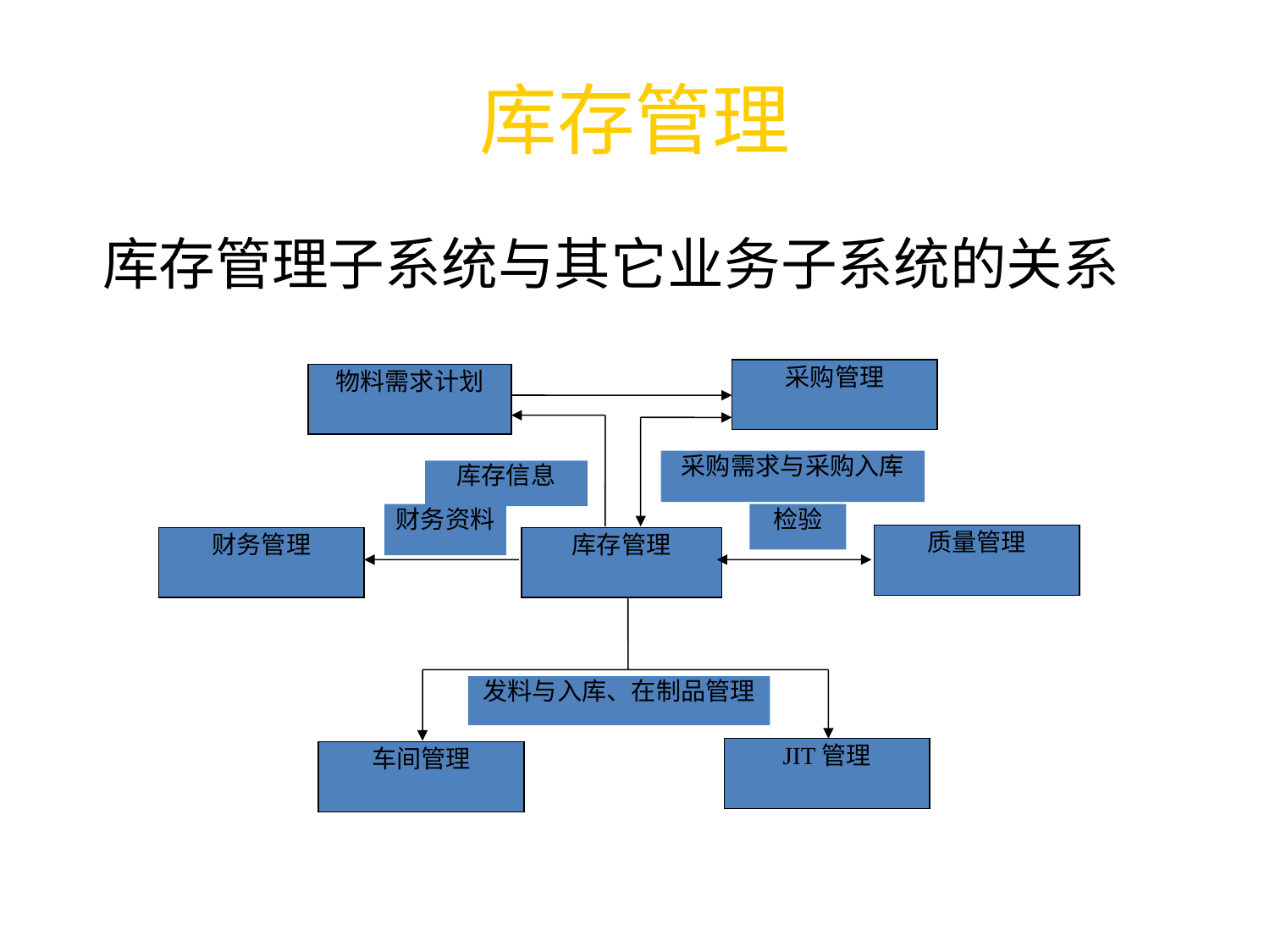

# 库存管理
 库存管理子系统与其它业务子系统的关系
采购管理
物料需求计划

采购需求与采购入库
库存信息
财务资料
检验
质量管理
财务管理
库存管理

发料与入库、在制品管理
JIT管理
车间管理